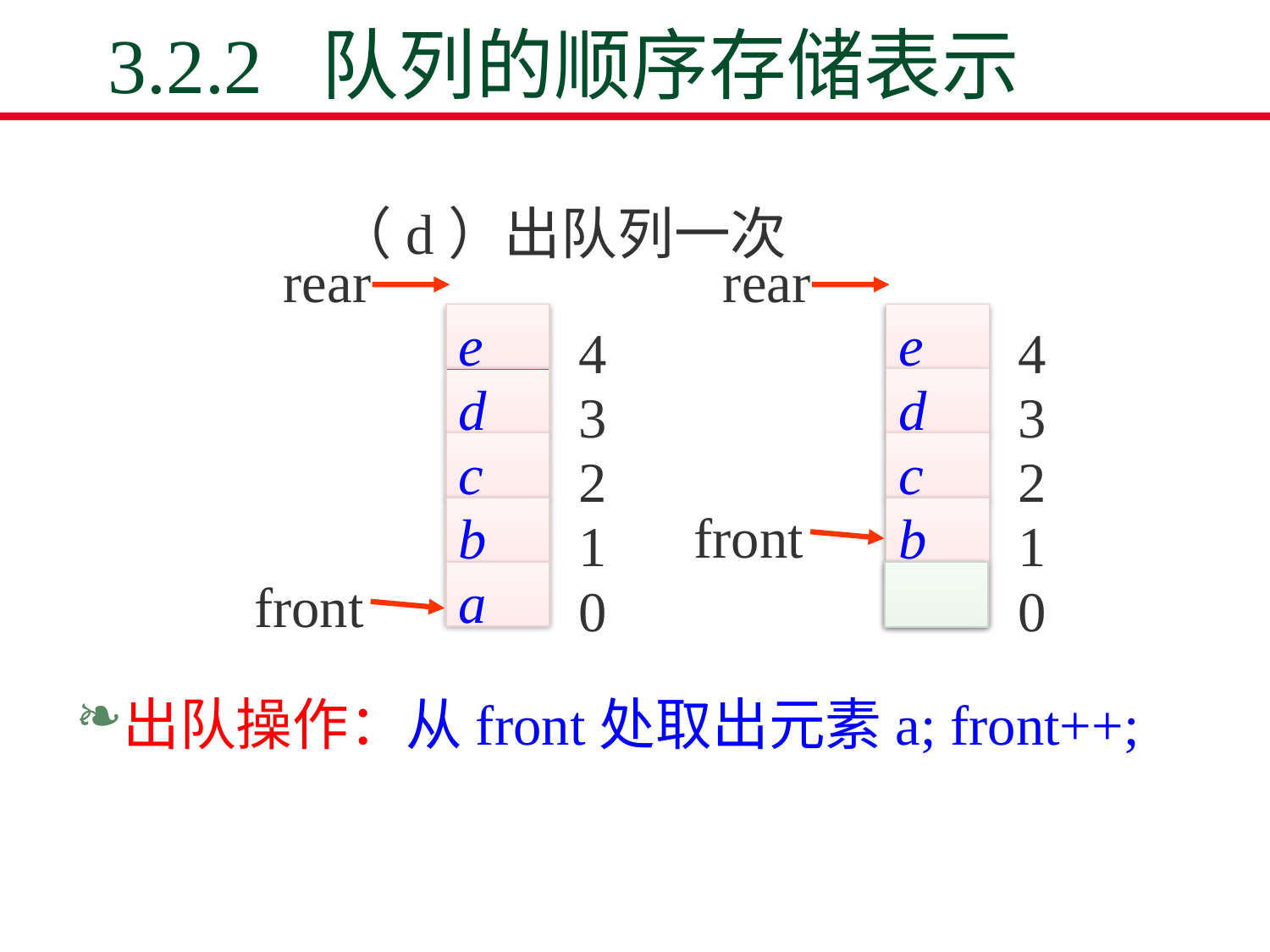

# 3.2.2  队列的顺序存储表示
（d）出队列一次
rear

4
e
3
d
2
c
1
b
front
0
a

rear

4
e
3
d
2
c
front
1
b

0
a

出队操作：从front处取出元素a; front++;